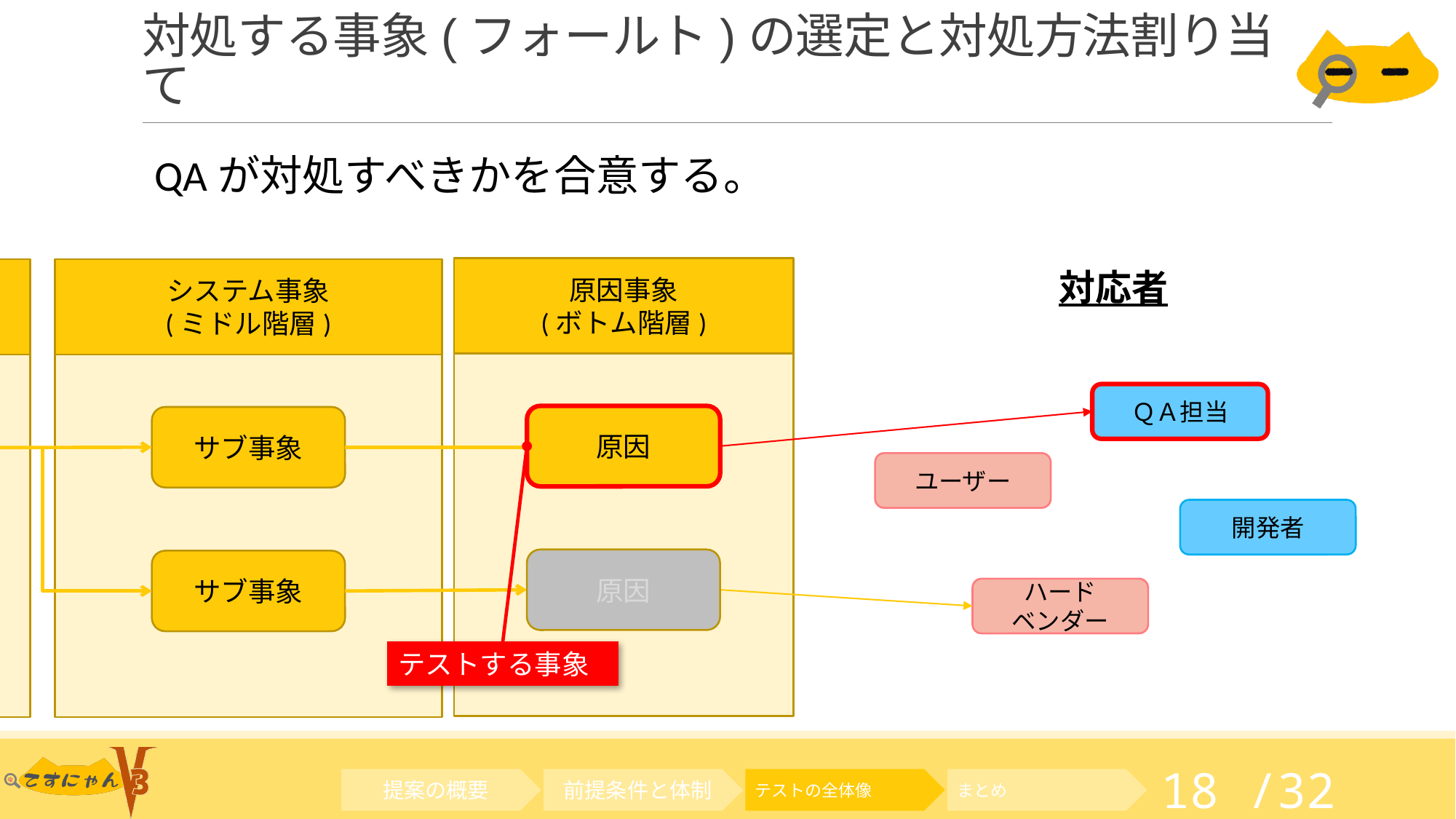

# 対処する事象(フォールト)の選定と対処方法割り当て
QAが対処すべきかを合意する。

原因事象
(ボトム階層)

ユーザ事象
(トップ階層)

システム事象
(ミドル階層)
対応者
ＱＡ担当
原因
サブ事象
Top事象
ユーザー
開発者
原因
サブ事象
ハード
ベンダー
テストする事象
テストの全体像
まとめ
提案の概要
前提条件と体制
18 /32